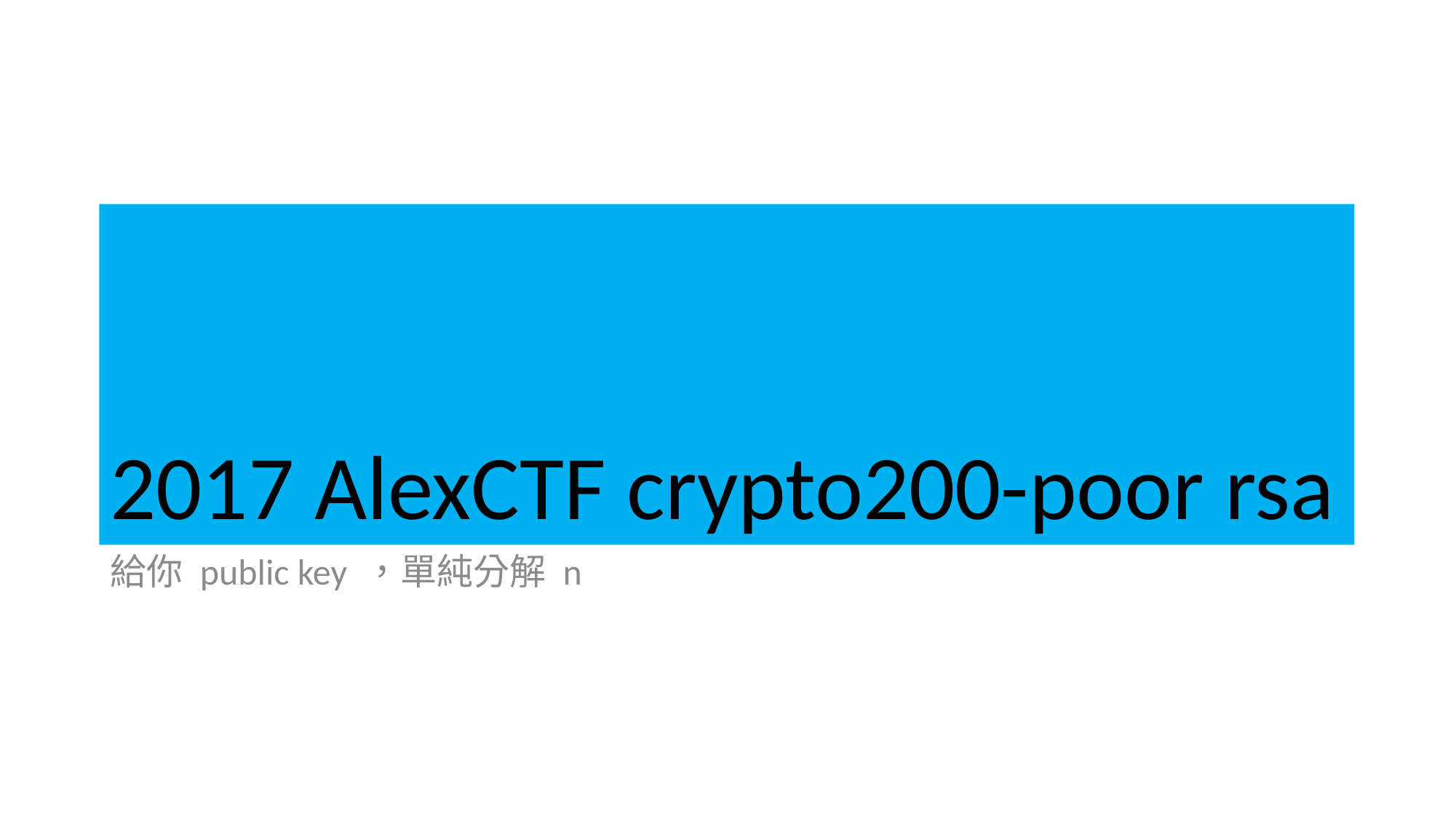

# 2017 AlexCTF crypto200-poor rsa
給你 public key ，單純分解 n